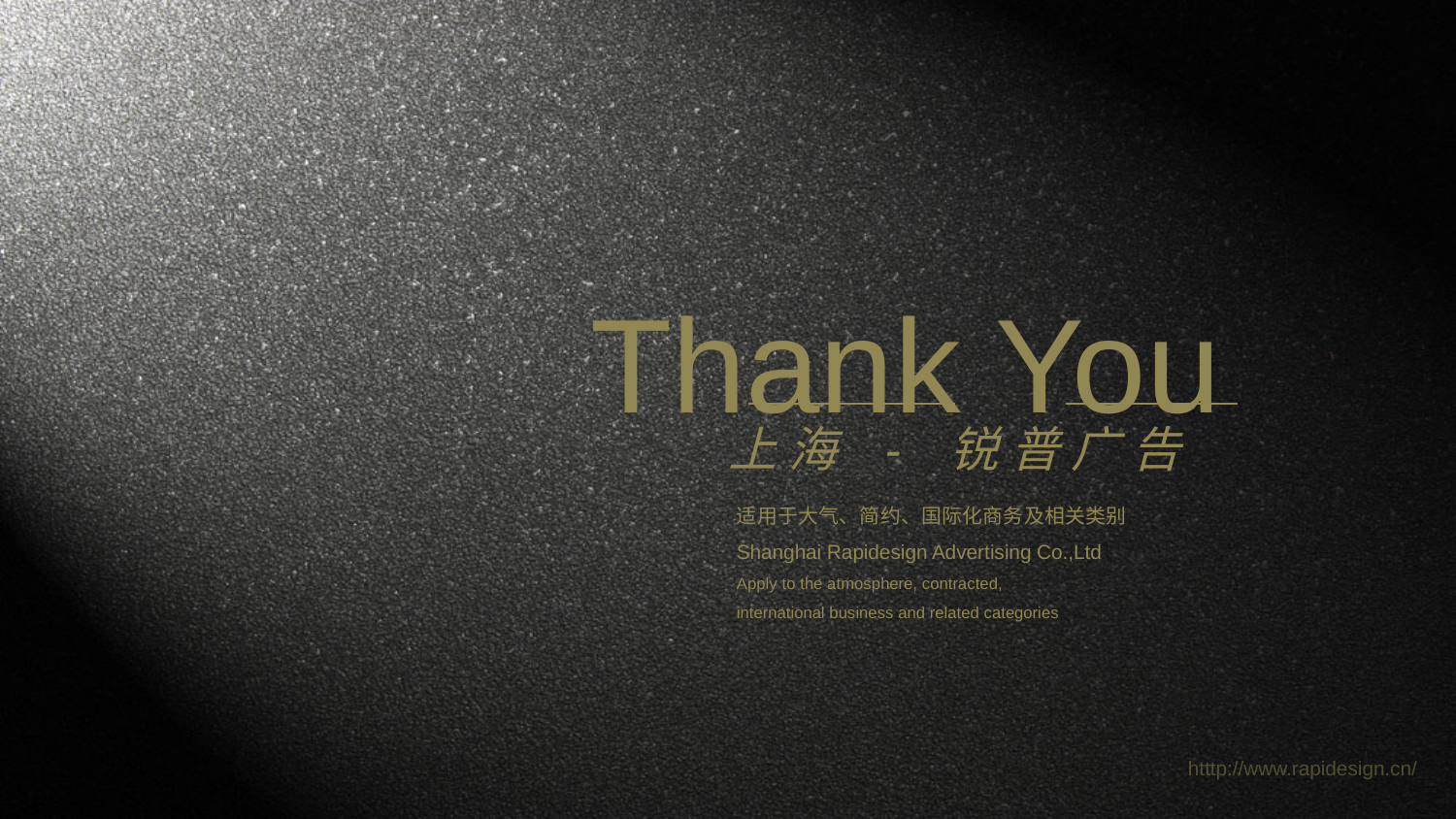

Thank You
上海 - 锐普广告
适用于大气、简约、国际化商务及相关类别
Shanghai Rapidesign Advertising Co.,Ltd
Apply to the atmosphere, contracted,
international business and related categories

htttp://www.rapidesign.cn/
http://www.gemdale.com/